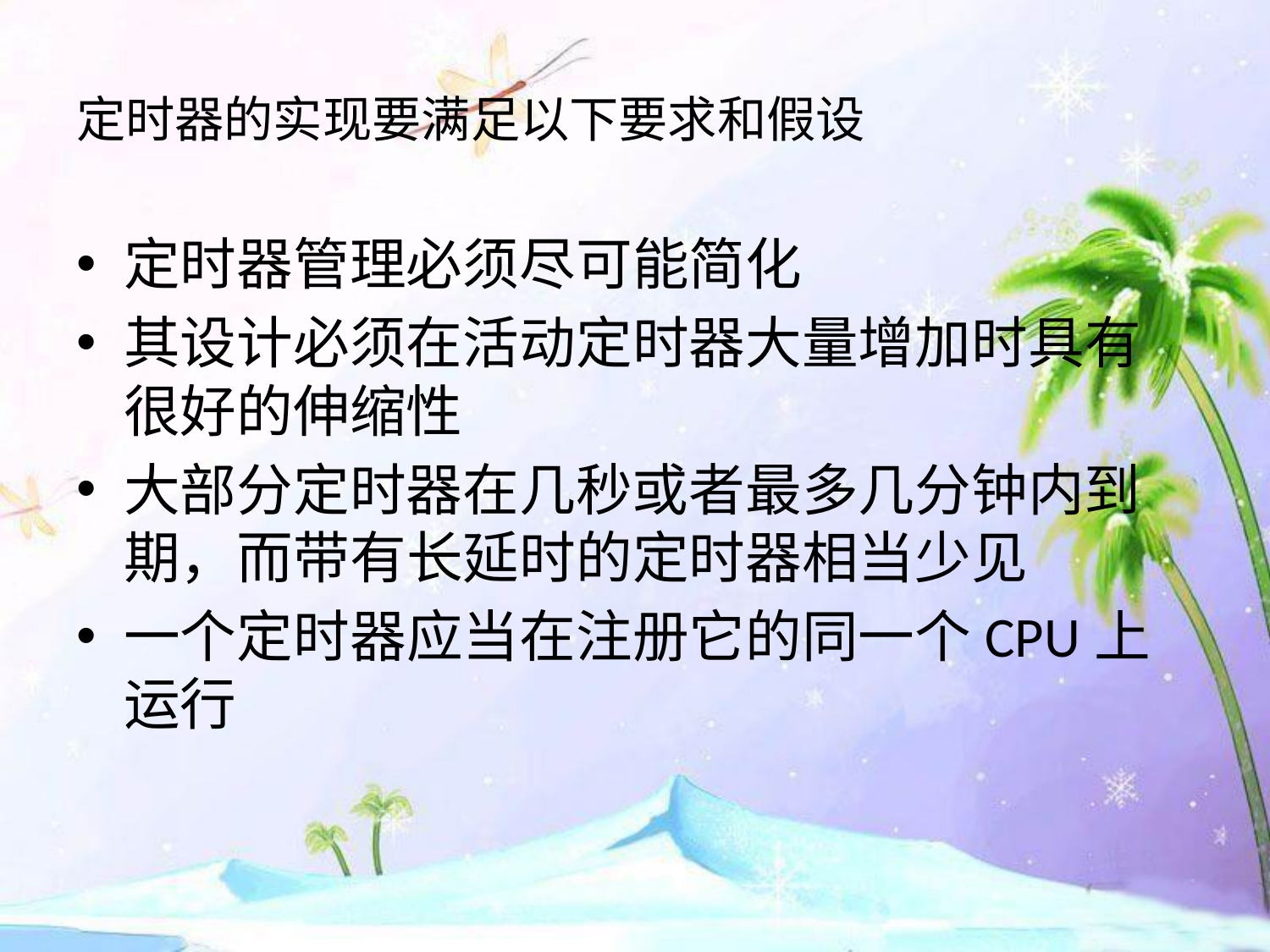

# 定时器的实现要满足以下要求和假设
定时器管理必须尽可能简化
其设计必须在活动定时器大量增加时具有很好的伸缩性
大部分定时器在几秒或者最多几分钟内到期，而带有长延时的定时器相当少见
一个定时器应当在注册它的同一个CPU上运行